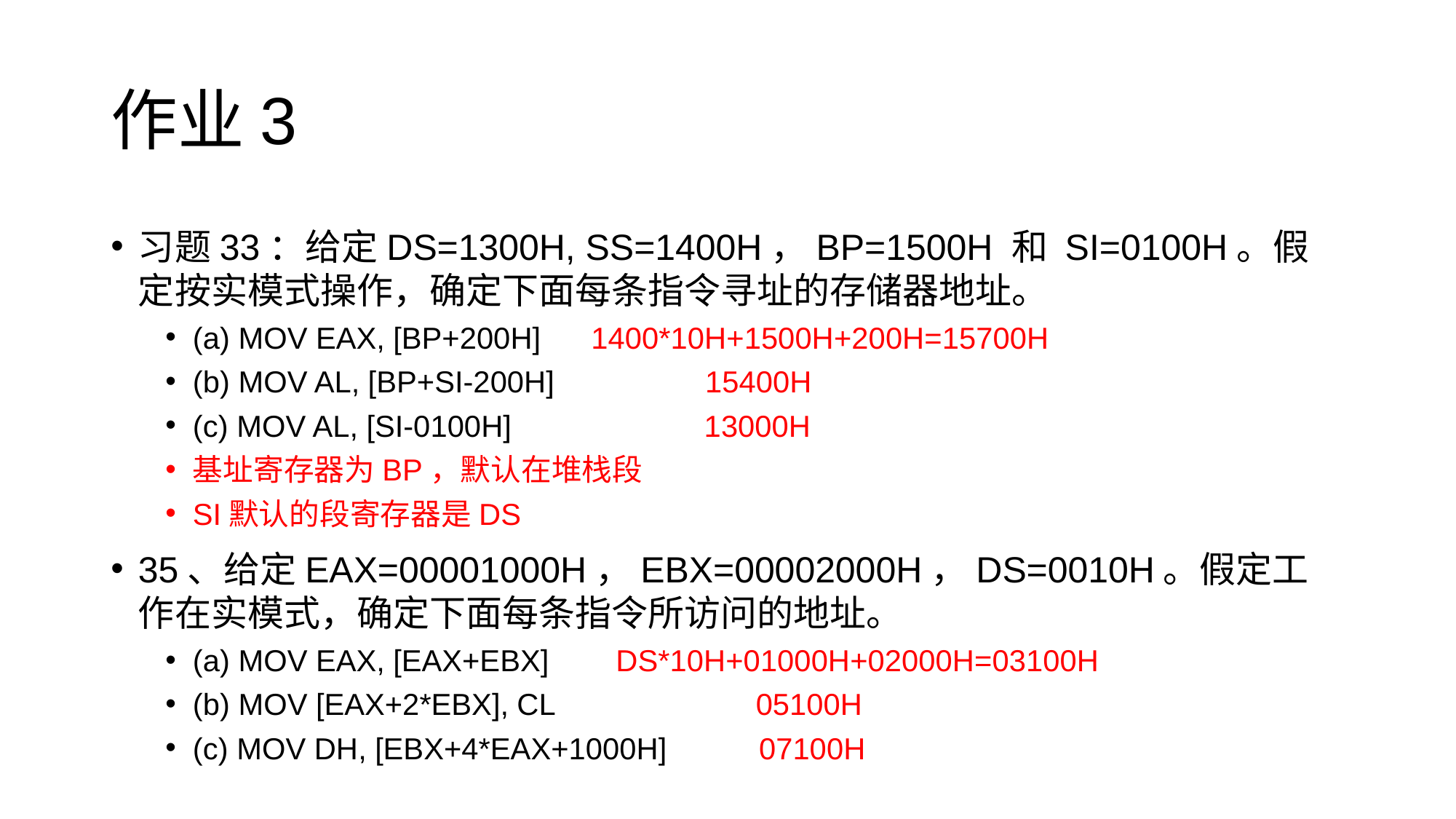

# 作业3
习题33：给定DS=1300H, SS=1400H，BP=1500H 和 SI=0100H。假定按实模式操作，确定下面每条指令寻址的存储器地址。
(a) MOV EAX, [BP+200H]      1400*10H+1500H+200H=15700H
(b) MOV AL, [BP+SI-200H]                  15400H
(c) MOV AL, [SI-0100H]                       13000H
基址寄存器为BP，默认在堆栈段
SI默认的段寄存器是DS
35、给定EAX=00001000H，EBX=00002000H，DS=0010H。假定工作在实模式，确定下面每条指令所访问的地址。
(a) MOV EAX, [EAX+EBX]        DS*10H+01000H+02000H=03100H
(b) MOV [EAX+2*EBX], CL                        05100H
(c) MOV DH, [EBX+4*EAX+1000H]           07100H